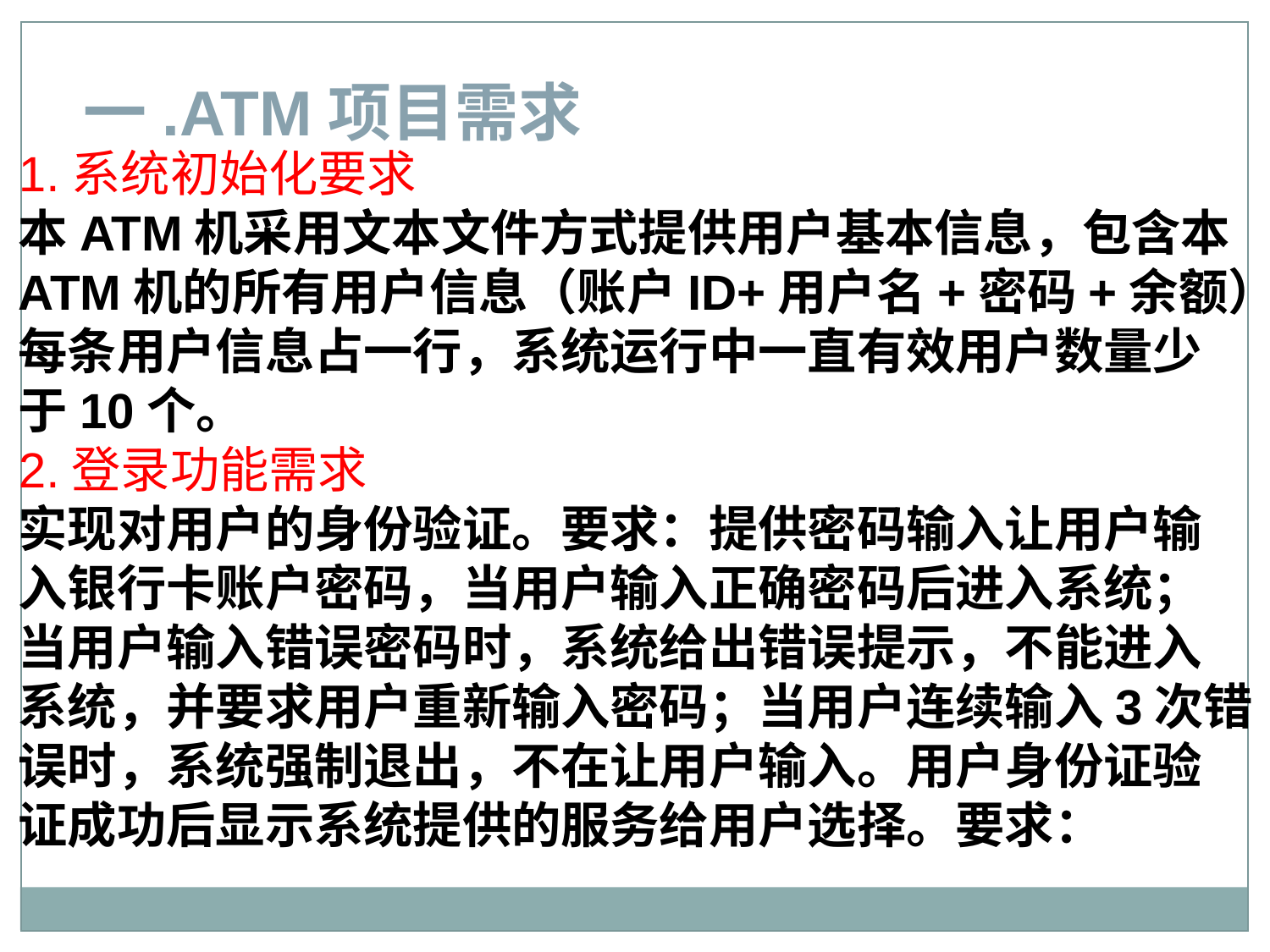

一.ATM项目需求
1.系统初始化要求
本ATM机采用文本文件方式提供用户基本信息，包含本
ATM机的所有用户信息（账户ID+用户名+密码+余额）
每条用户信息占一行，系统运行中一直有效用户数量少
于10个。
2.登录功能需求
实现对用户的身份验证。要求：提供密码输入让用户输
入银行卡账户密码，当用户输入正确密码后进入系统；
当用户输入错误密码时，系统给出错误提示，不能进入
系统，并要求用户重新输入密码；当用户连续输入3次错
误时，系统强制退出，不在让用户输入。用户身份证验
证成功后显示系统提供的服务给用户选择。要求：